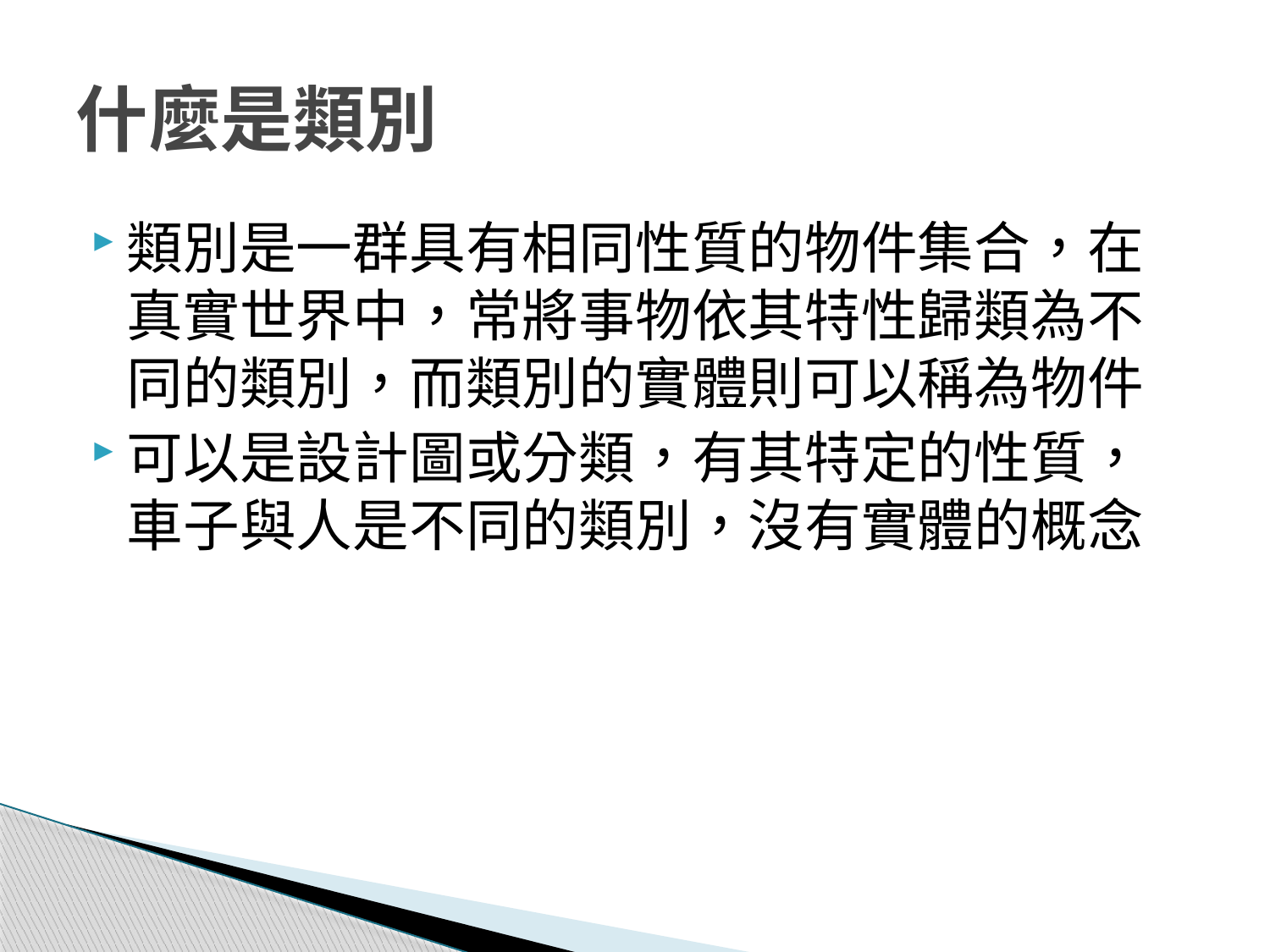

# 什麼是類別
類別是一群具有相同性質的物件集合，在真實世界中，常將事物依其特性歸類為不同的類別，而類別的實體則可以稱為物件
可以是設計圖或分類，有其特定的性質，車子與人是不同的類別，沒有實體的概念